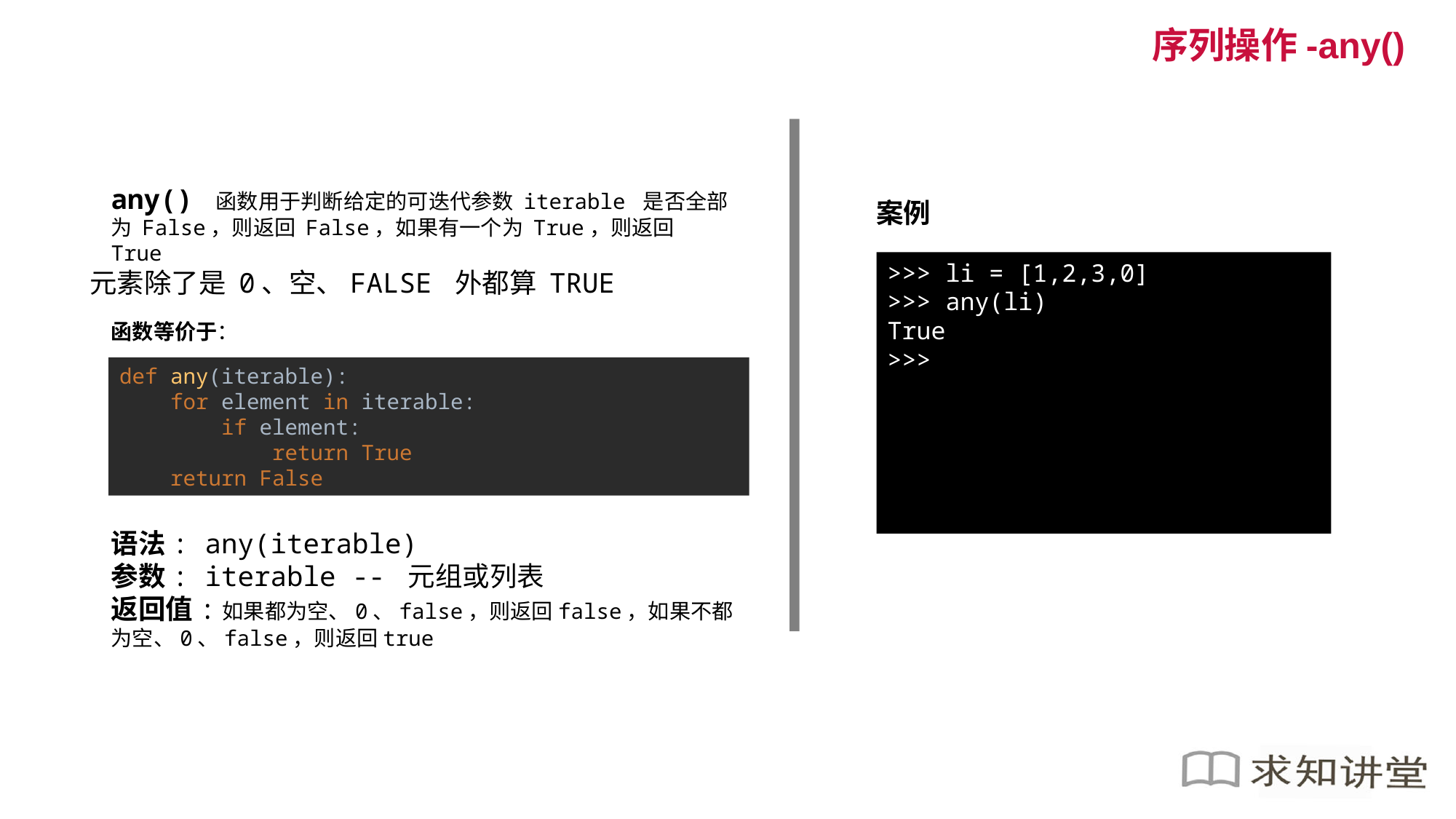

序列操作-any()

any() 函数用于判断给定的可迭代参数 iterable 是否全部为 False，则返回 False，如果有一个为 True，则返回 True
案例
>>> li = [1,2,3,0]
>>> any(li)
True
>>>
元素除了是 0、空、FALSE 外都算 TRUE
函数等价于：
def any(iterable):
    for element in iterable:
        if element:
            return True
    return False
语法: any(iterable)
参数: iterable -- 元组或列表
返回值:如果都为空、0、false，则返回false，如果不都为空、0、false，则返回true